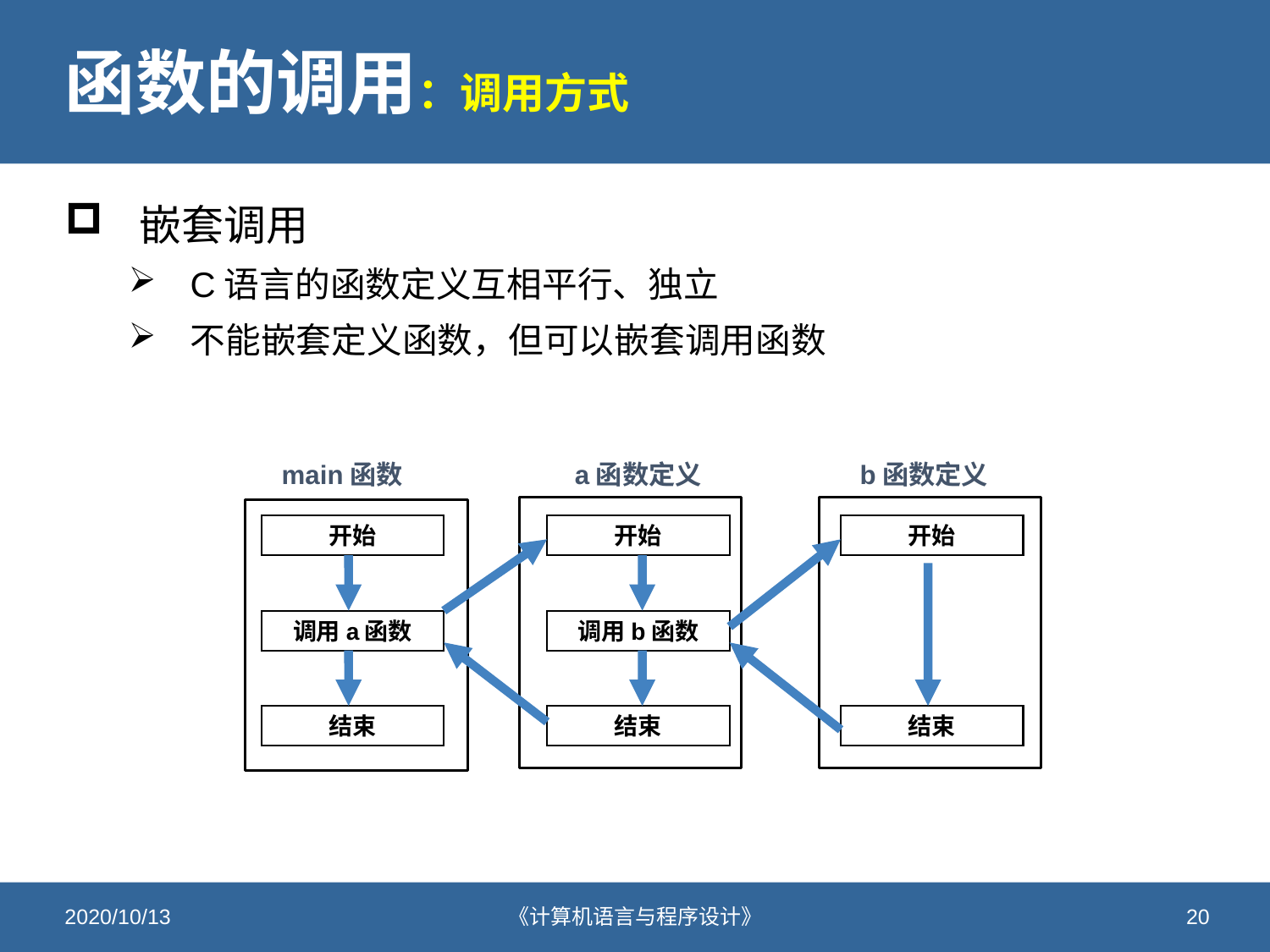

# 函数的调用：调用方式
嵌套调用
C语言的函数定义互相平行、独立
不能嵌套定义函数，但可以嵌套调用函数

main函数
a函数定义
b函数定义

开始
开始
开始

调用a函数
调用b函数

结束
结束
结束
2020/10/13
《计算机语言与程序设计》
20